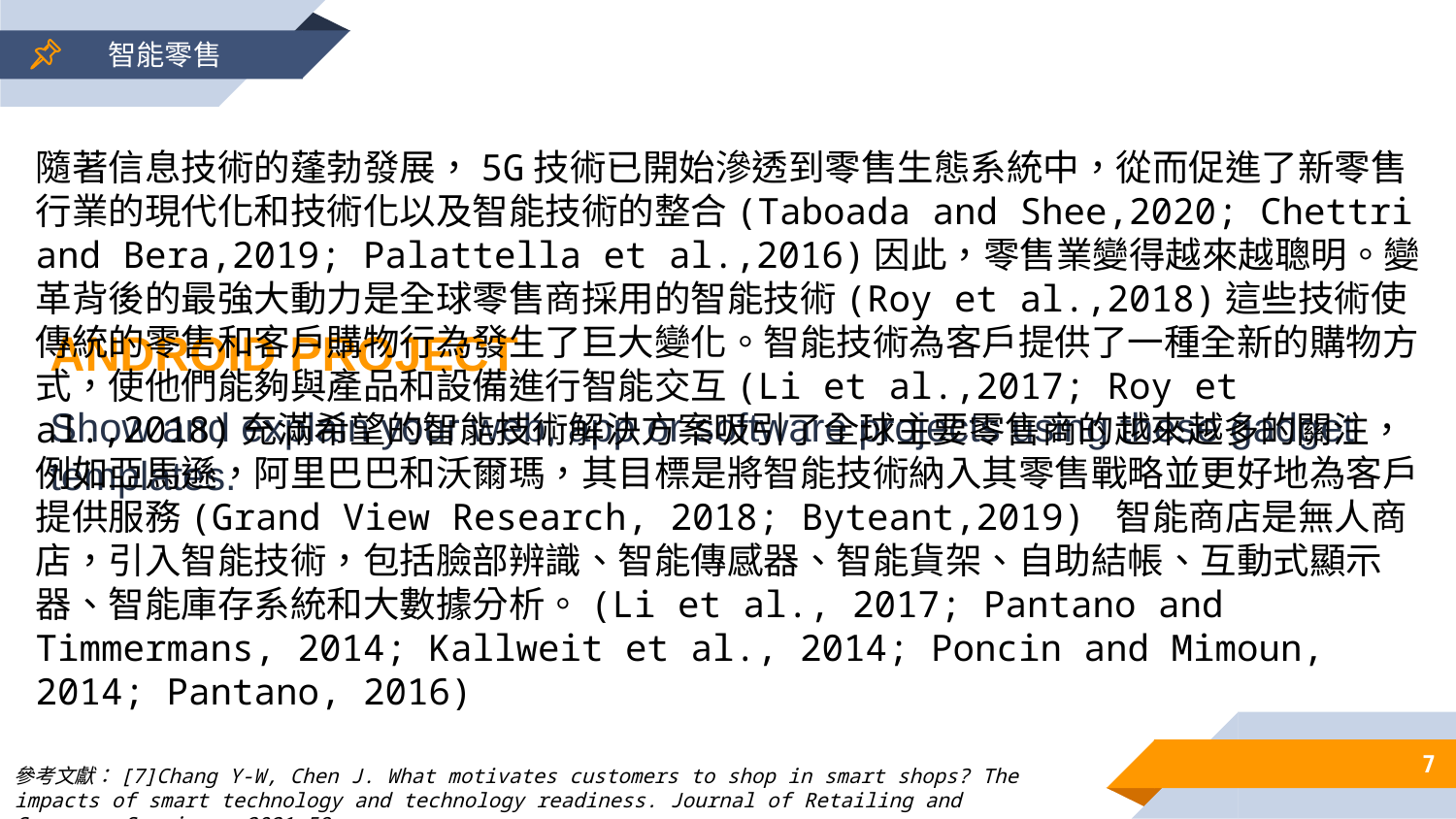

智能零售

ANDROID PROJECT
Show and explain your web, app or software projects using these gadget templates.
隨著信息技術的蓬勃發展，5G技術已開始滲透到零售生態系統中，從而促進了新零售行業的現代化和技術化以及智能技術的整合(Taboada and Shee,2020; Chettri and Bera,2019; Palattella et al.,2016)因此，零售業變得越來越聰明。變革背後的最強大動力是全球零售商採用的智能技術(Roy et al.,2018)這些技術使傳統的零售和客戶購物行為發生了巨大變化。智能技術為客戶提供了一種全新的購物方式，使他們能夠與產品和設備進行智能交互(Li et al.,2017; Roy et al.,2018)充滿希望的智能技術解決方案吸引了全球主要零售商的越來越多的關注，例如亞馬遜，阿里巴巴和沃爾瑪，其目標是將智能技術納入其零售戰略並更好地為客戶提供服務(Grand View Research, 2018; Byteant,2019) 智能商店是無人商店，引入智能技術，包括臉部辨識、智能傳感器、智能貨架、自助結帳、互動式顯示器、智能庫存系統和大數據分析。(Li et al., 2017; Pantano and Timmermans, 2014; Kallweit et al., 2014; Poncin and Mimoun, 2014; Pantano, 2016)
7
參考文獻：[7]Chang Y-W, Chen J. What motivates customers to shop in smart shops? The impacts of smart technology and technology readiness. Journal of Retailing and Consumer Services. 2021;58.